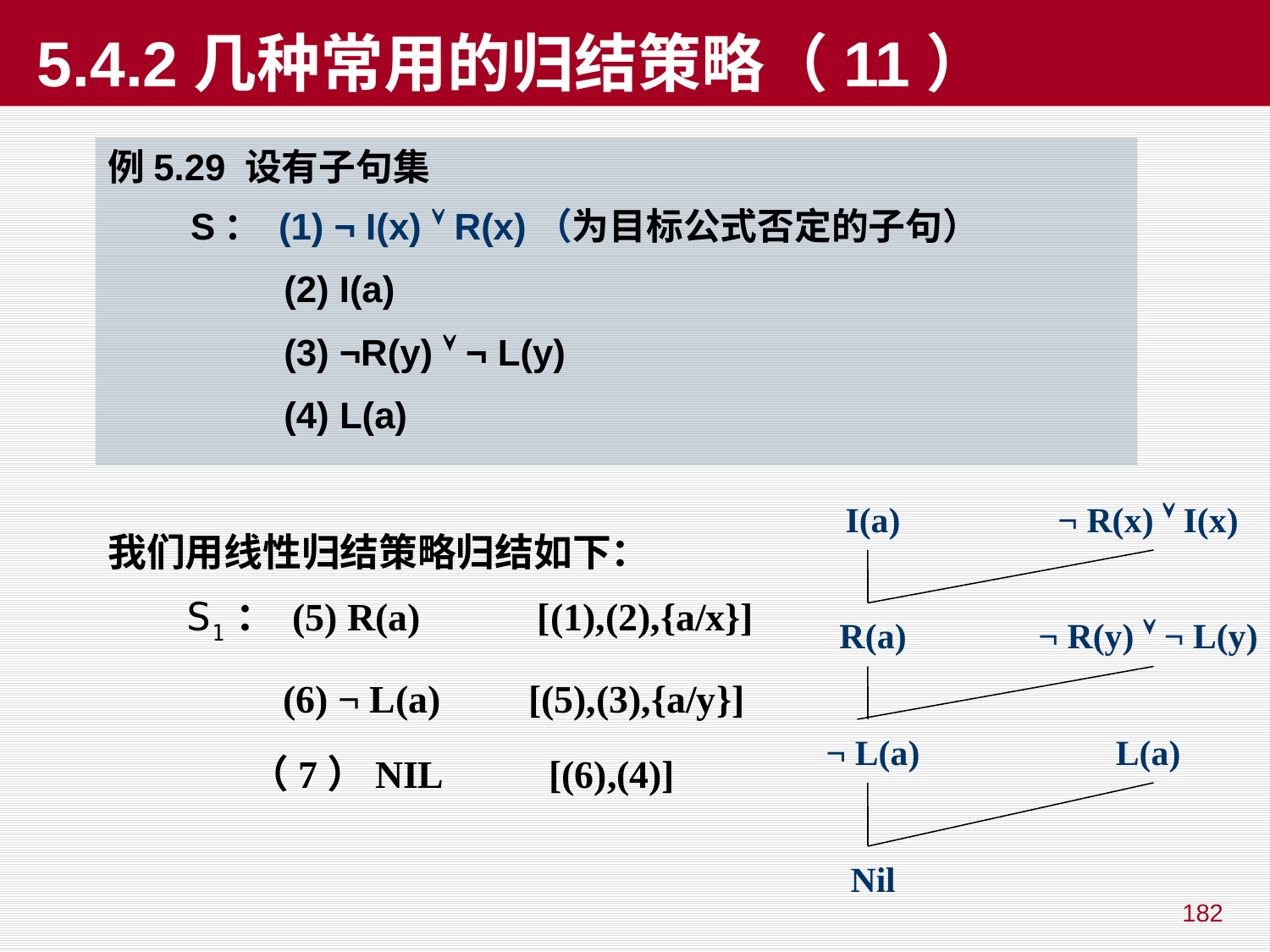

# 5.4.2几种常用的归结策略（11）
例5.29 设有子句集
        S： (1) ¬ I(x) ∨ R(x)（为目标公式否定的子句）
                 (2) I(a)
                 (3) ¬R(y) ∨ ¬ L(y)
                 (4) L(a)
I(a)
¬ R(x) ∨ I(x)

R(a)
¬ R(y) ∨ ¬ L(y)

¬ L(a)
L(a)

Nil
我们用线性归结策略归结如下：
       S1： (5) R(a)            [(1),(2),{a/x}]
                  (6) ¬ L(a)         [(5),(3),{a/y}]
               （7）NIL           [(6),(4)]
182